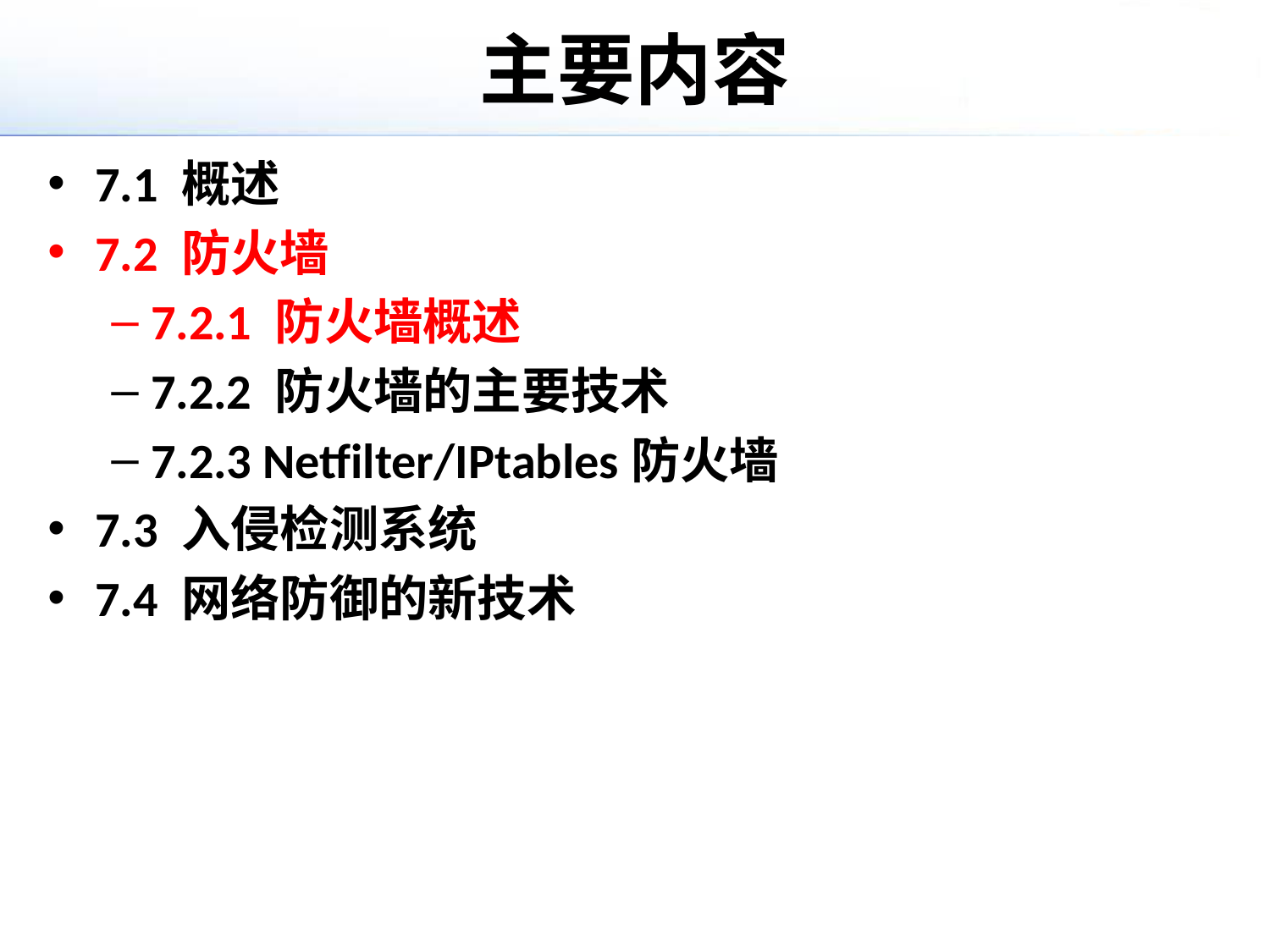

# 主要内容
7.1 概述
7.2 防火墙
7.2.1 防火墙概述
7.2.2 防火墙的主要技术
7.2.3 Netfilter/IPtables防火墙
7.3 入侵检测系统
7.4 网络防御的新技术